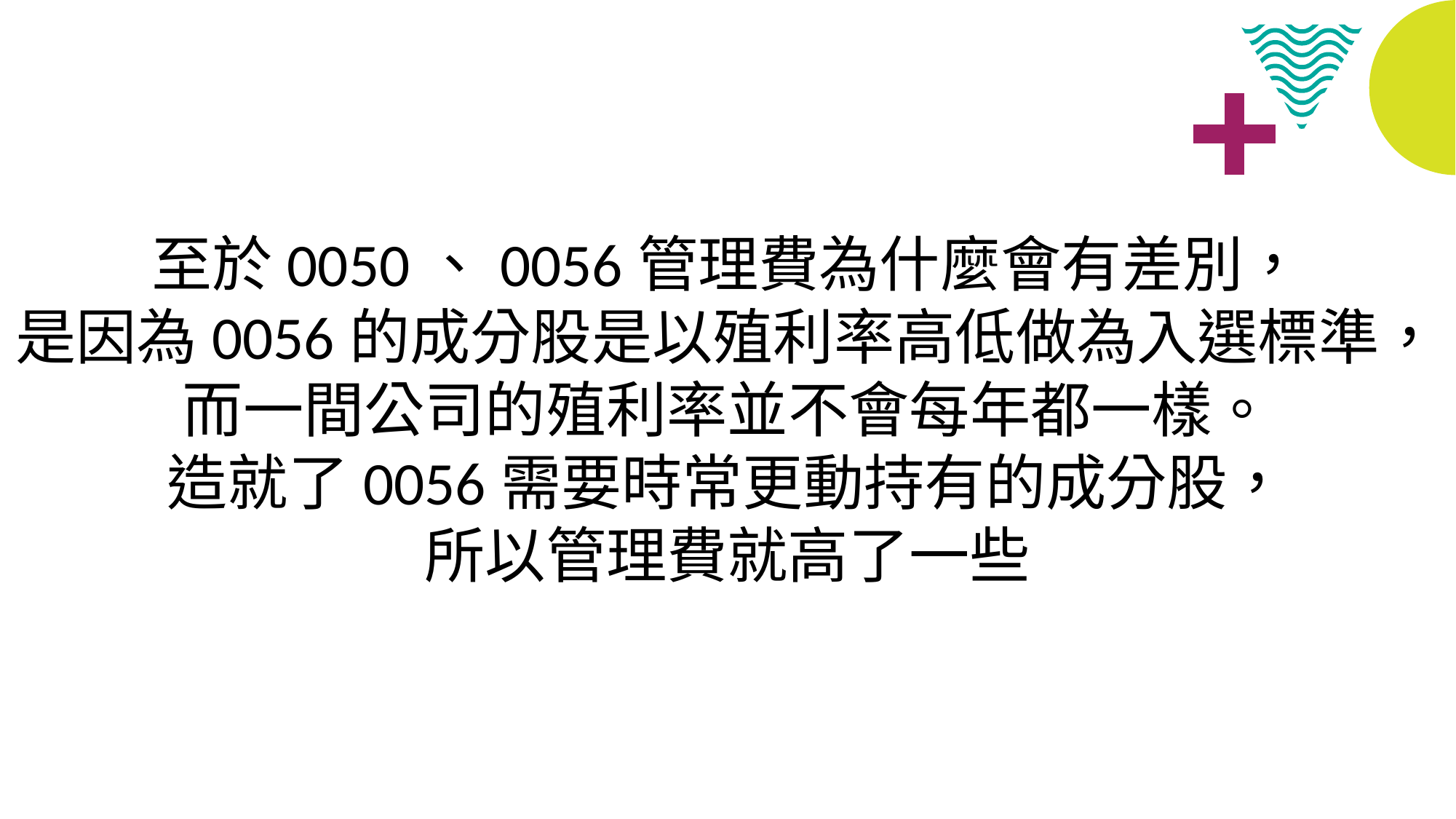

至於0050、0056管理費為什麼會有差別，
是因為0056的成分股是以殖利率高低做為入選標準，而一間公司的殖利率並不會每年都一樣。
造就了0056需要時常更動持有的成分股，
所以管理費就高了一些